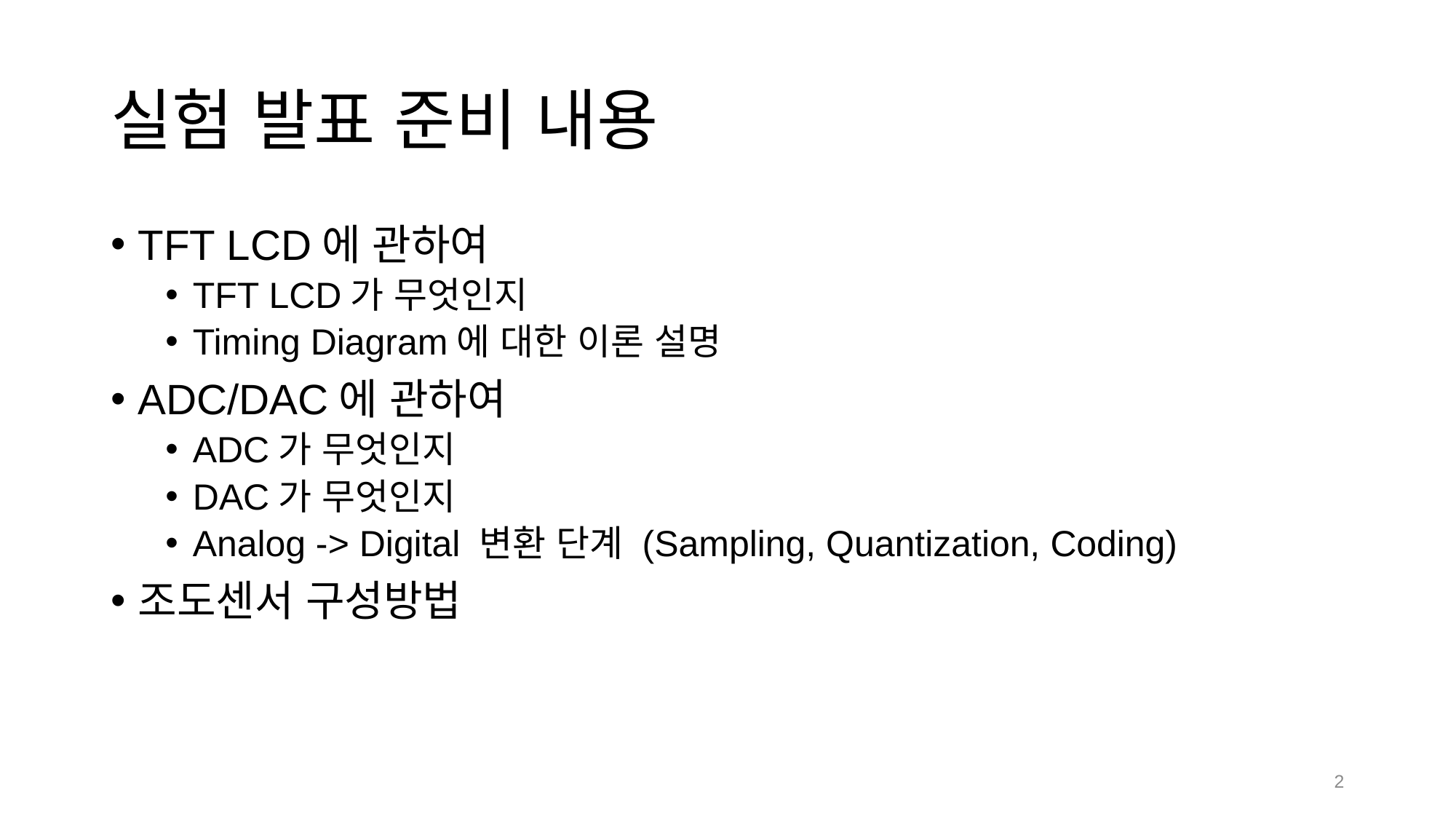

# 실험 발표 준비 내용
TFT LCD에 관하여
TFT LCD가 무엇인지
Timing Diagram에 대한 이론 설명
ADC/DAC에 관하여
ADC가 무엇인지
DAC가 무엇인지
Analog -> Digital 변환 단계 (Sampling, Quantization, Coding)
조도센서 구성방법
2